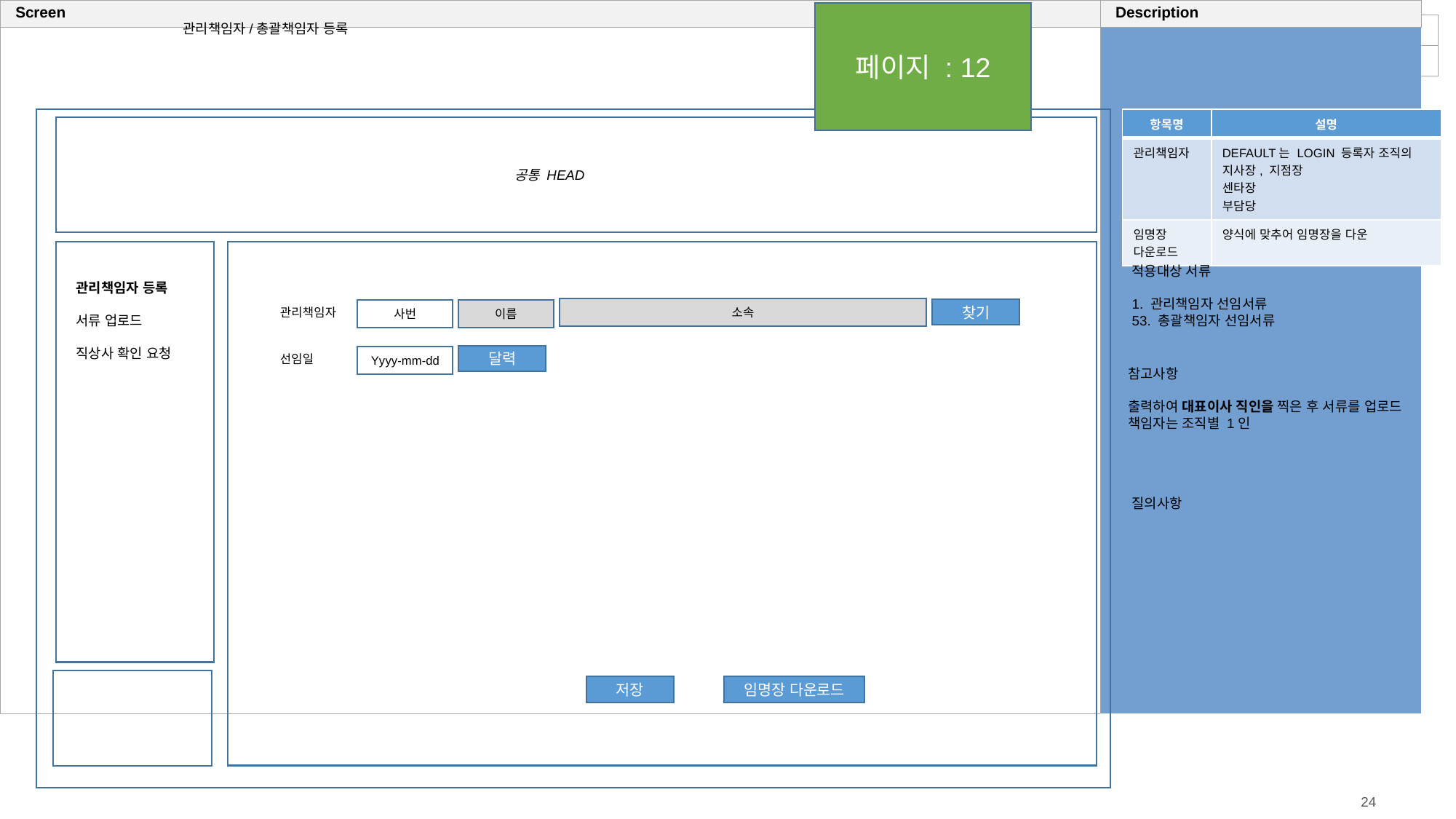

페이지 : 12
관리책임자/총괄책임자 등록

| 항목명 | 설명 |
| --- | --- |
| 관리책임자 | DEFAULT는 LOGIN 등록자 조직의 지사장, 지점장 센타장 부담당 |
| 임명장 다운로드 | 양식에 맞추어 임명장을 다운 |

공통 HEAD

관리책임자 등록

서류 업로드

직상사 확인 요청
적용대상 서류

1. 관리책임자 선임서류
53. 총괄책임자 선임서류
소속
찾기
사번
이름
관리책임자
달력
Yyyy-mm-dd
선임일
참고사항

출력하여 대표이사 직인을 찍은 후 서류를 업로드
책임자는 조직별 1인
질의사항

저장
임명장 다운로드